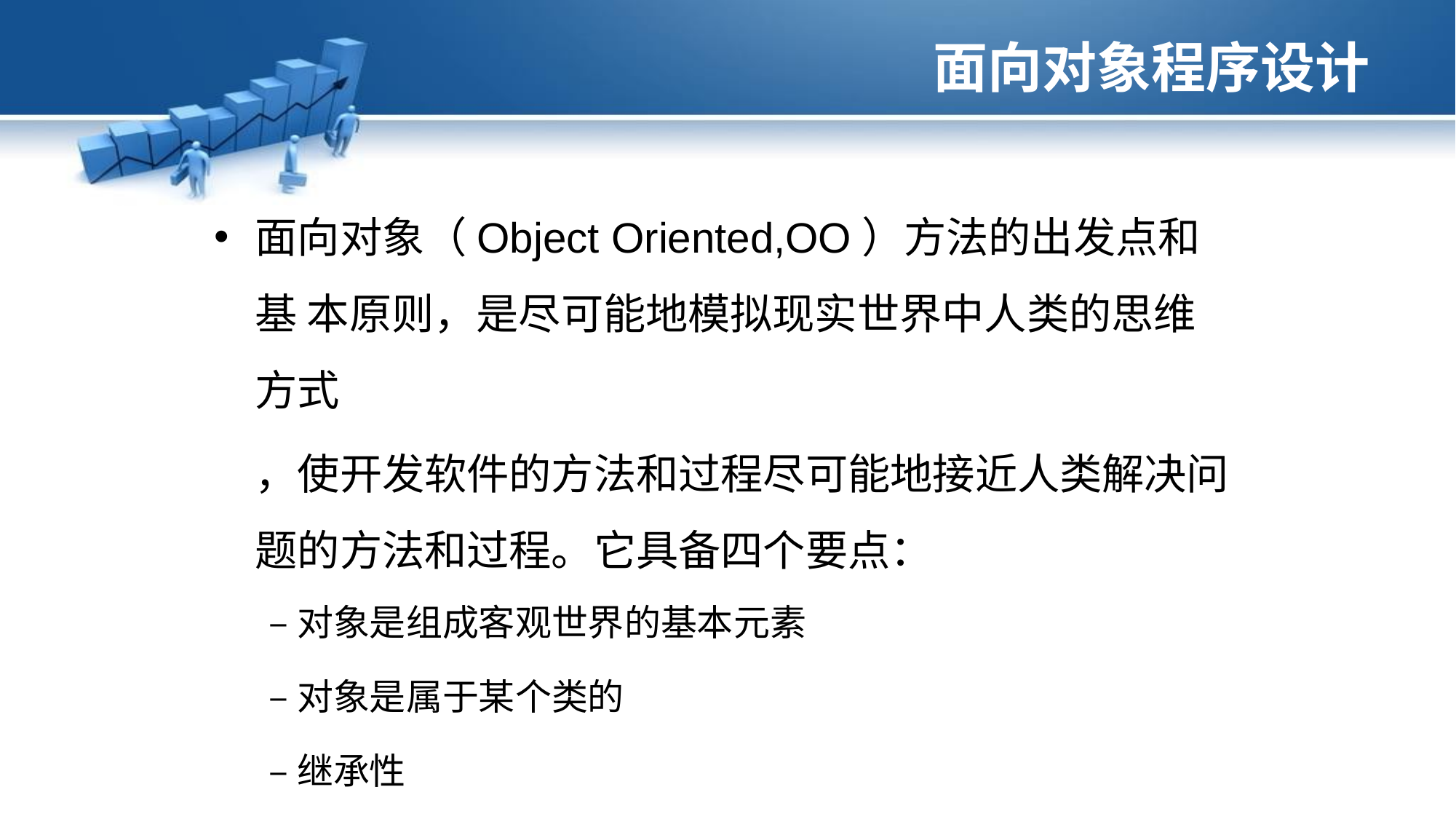

# 面向对象程序设计
面向对象（Object Oriented,OO）方法的出发点和基 本原则，是尽可能地模拟现实世界中人类的思维方式
，使开发软件的方法和过程尽可能地接近人类解决问 题的方法和过程。它具备四个要点：
–对象是组成客观世界的基本元素
–对象是属于某个类的
–继承性
–消息传递